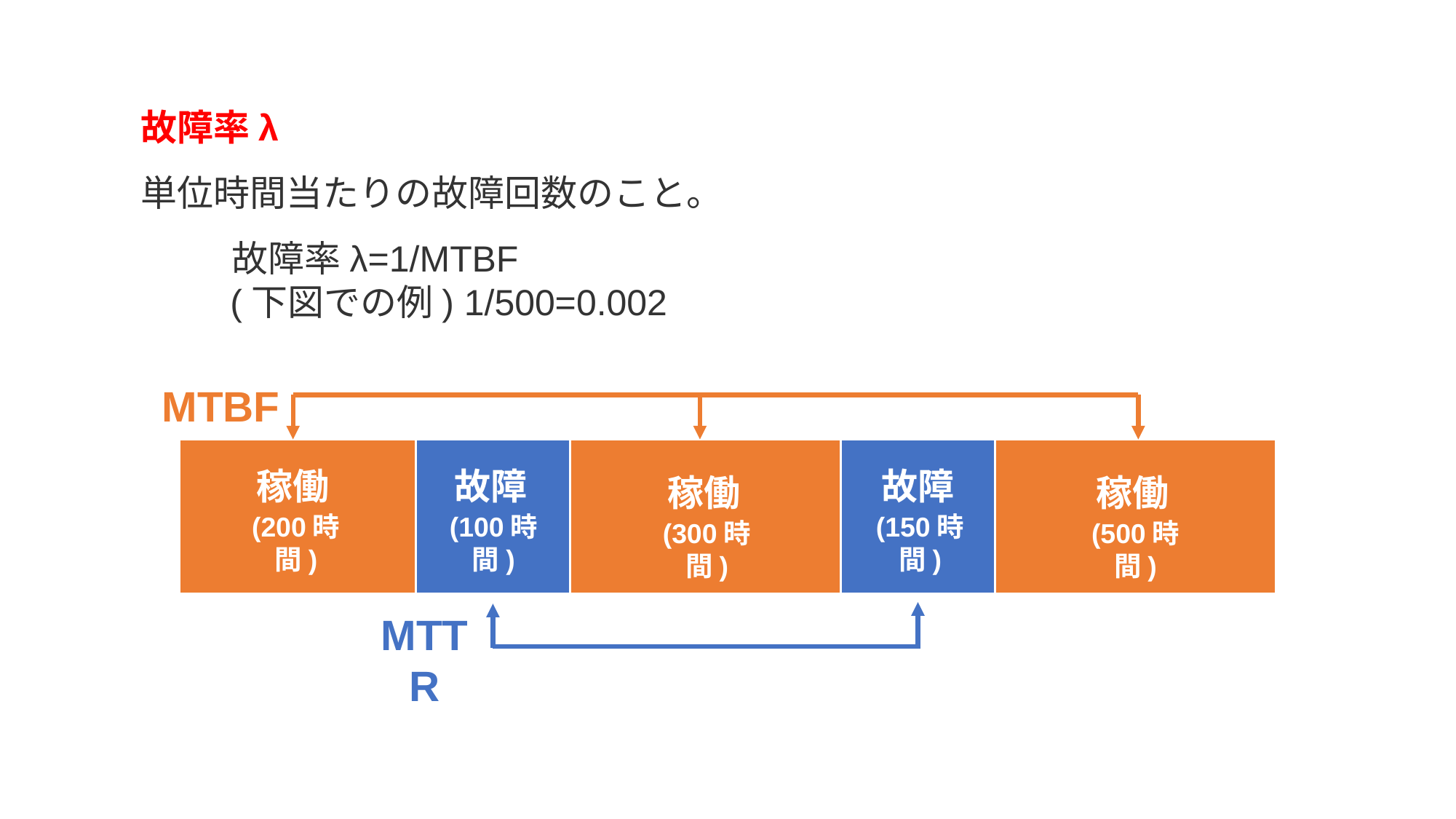

故障率λ

単位時間当たりの故障回数のこと。

　　　故障率λ=1/MTBF
　　 (下図での例) 1/500=0.002
MTBF

稼働
故障
故障
稼働
稼働
(200時間)
(100時間)
(150時間)
(300時間)
(500時間)
MTTR